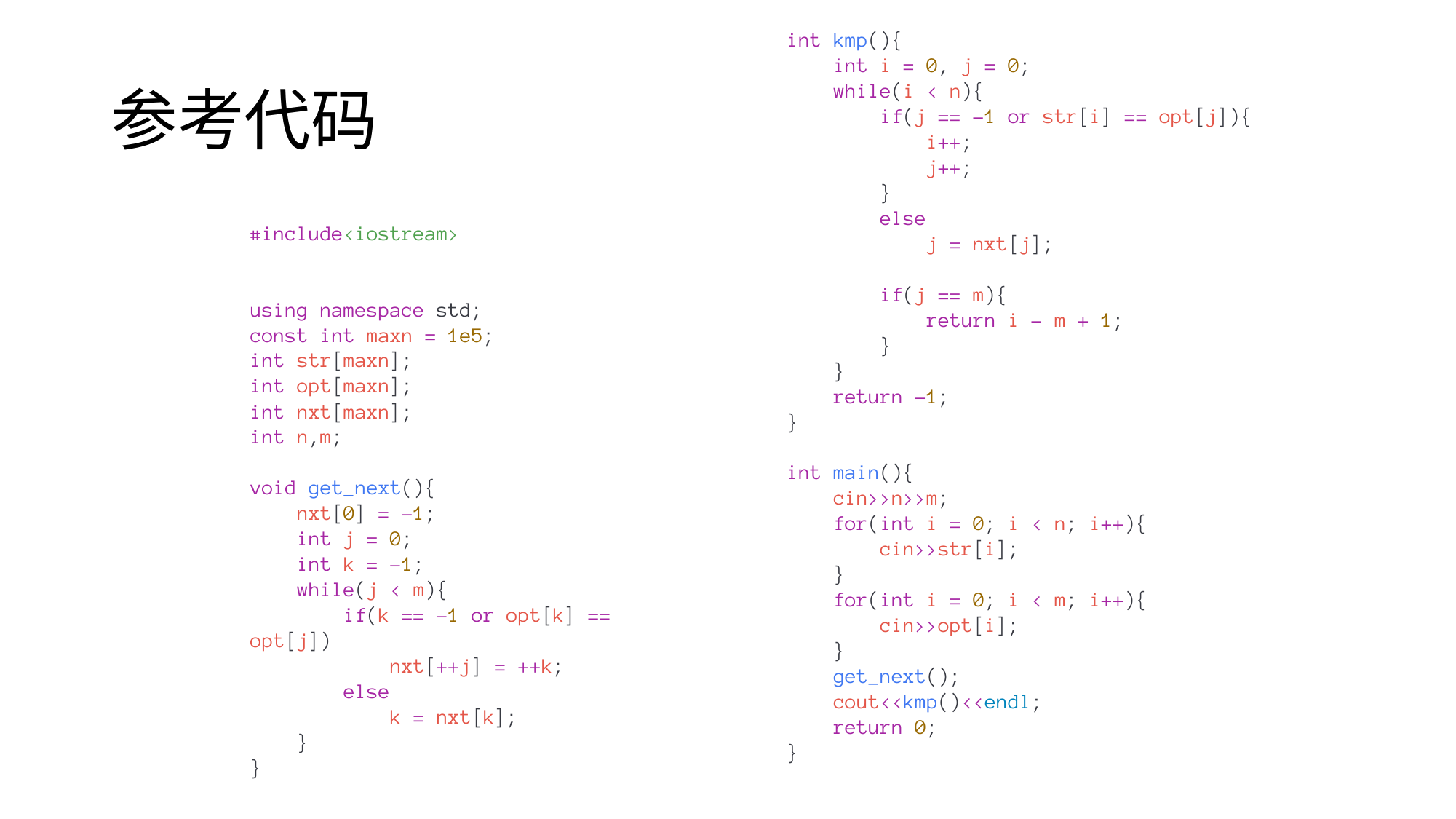

int kmp(){
    int i = 0, j = 0;
    while(i < n){
        if(j == -1 or str[i] == opt[j]){
            i++;
            j++;
        }
        else
            j = nxt[j];
        if(j == m){
            return i - m + 1;
        }
    }
    return -1;
}
int main(){
    cin>>n>>m;
    for(int i = 0; i < n; i++){
        cin>>str[i];
    }
    for(int i = 0; i < m; i++){
        cin>>opt[i];
    }
    get_next();
    cout<<kmp()<<endl;
    return 0;
}
# 参考代码
#include<iostream>
using namespace std;
const int maxn = 1e5;
int str[maxn];
int opt[maxn];
int nxt[maxn];
int n,m;
void get_next(){
    nxt[0] = -1;
    int j = 0;
    int k = -1;
    while(j < m){
        if(k == -1 or opt[k] == opt[j])
            nxt[++j] = ++k;
        else
            k = nxt[k];
    }
}